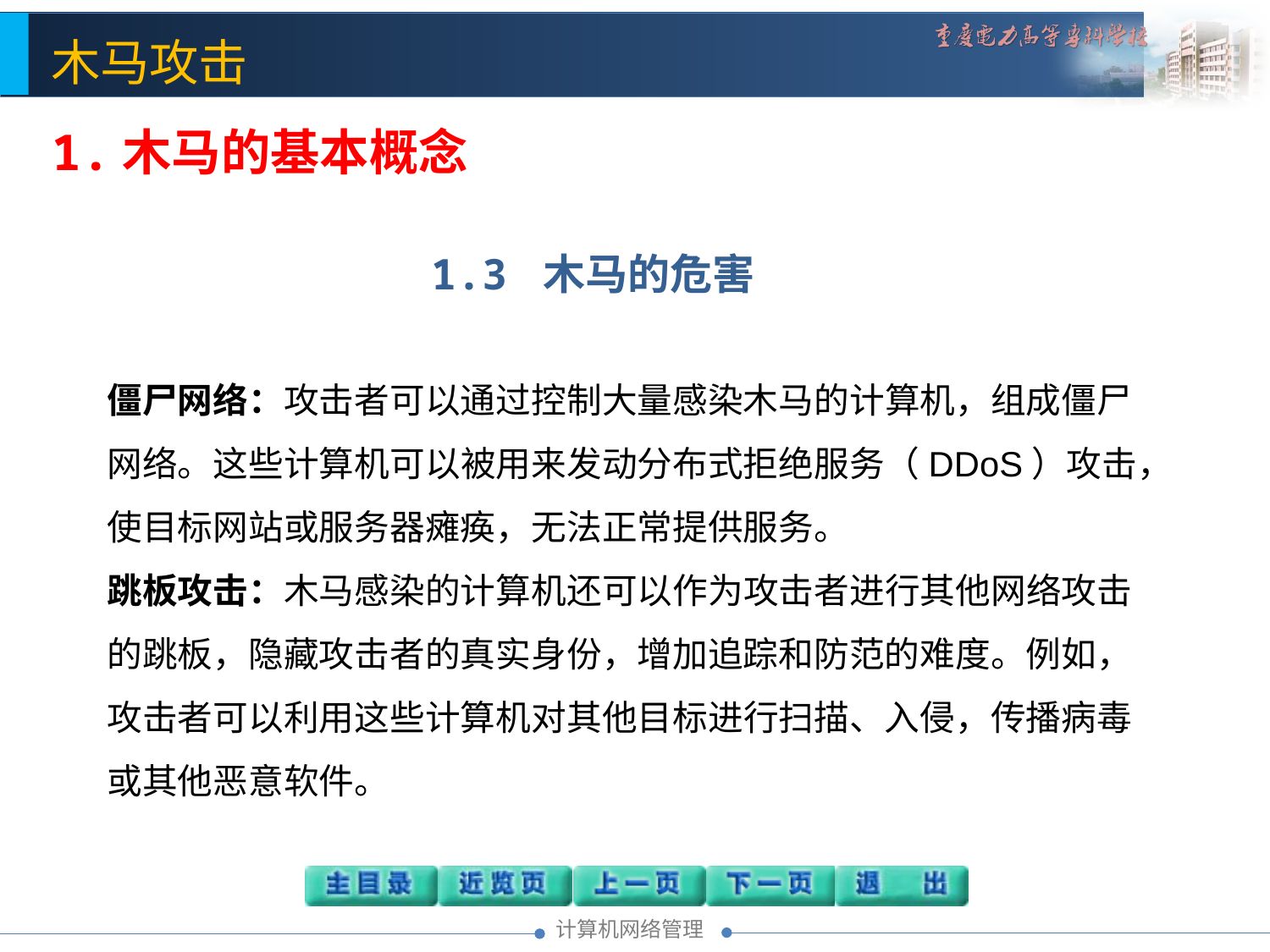

1.木马的基本概念
1.3 木马的危害
僵尸网络：攻击者可以通过控制大量感染木马的计算机，组成僵尸网络。这些计算机可以被用来发动分布式拒绝服务（DDoS）攻击，使目标网站或服务器瘫痪，无法正常提供服务。
跳板攻击：木马感染的计算机还可以作为攻击者进行其他网络攻击的跳板，隐藏攻击者的真实身份，增加追踪和防范的难度。例如，攻击者可以利用这些计算机对其他目标进行扫描、入侵，传播病毒或其他恶意软件。